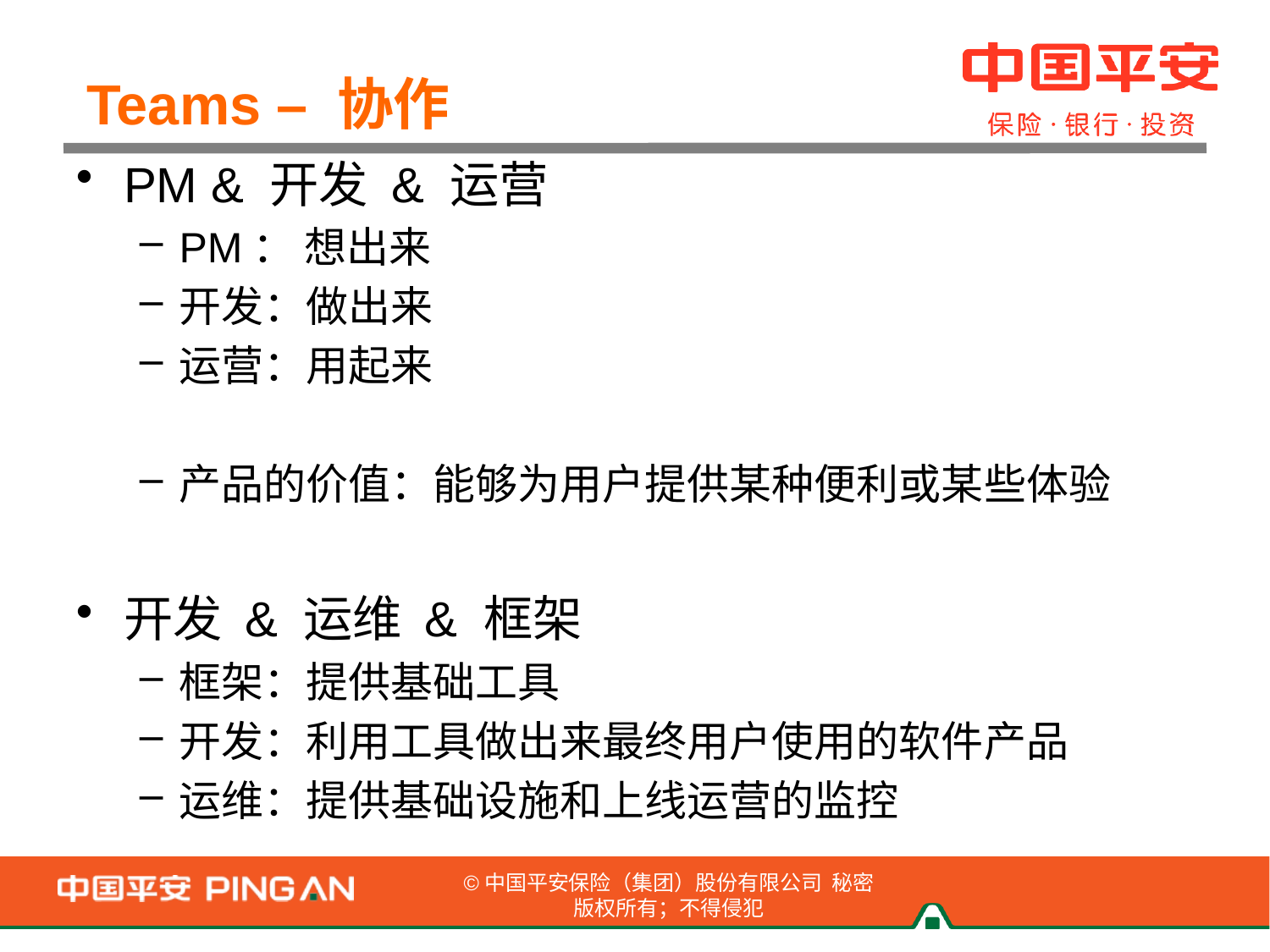

Teams – 协作
PM & 开发 & 运营
PM： 想出来
开发：做出来
运营：用起来

产品的价值：能够为用户提供某种便利或某些体验

开发 & 运维 & 框架
框架：提供基础工具
开发：利用工具做出来最终用户使用的软件产品
运维：提供基础设施和上线运营的监控